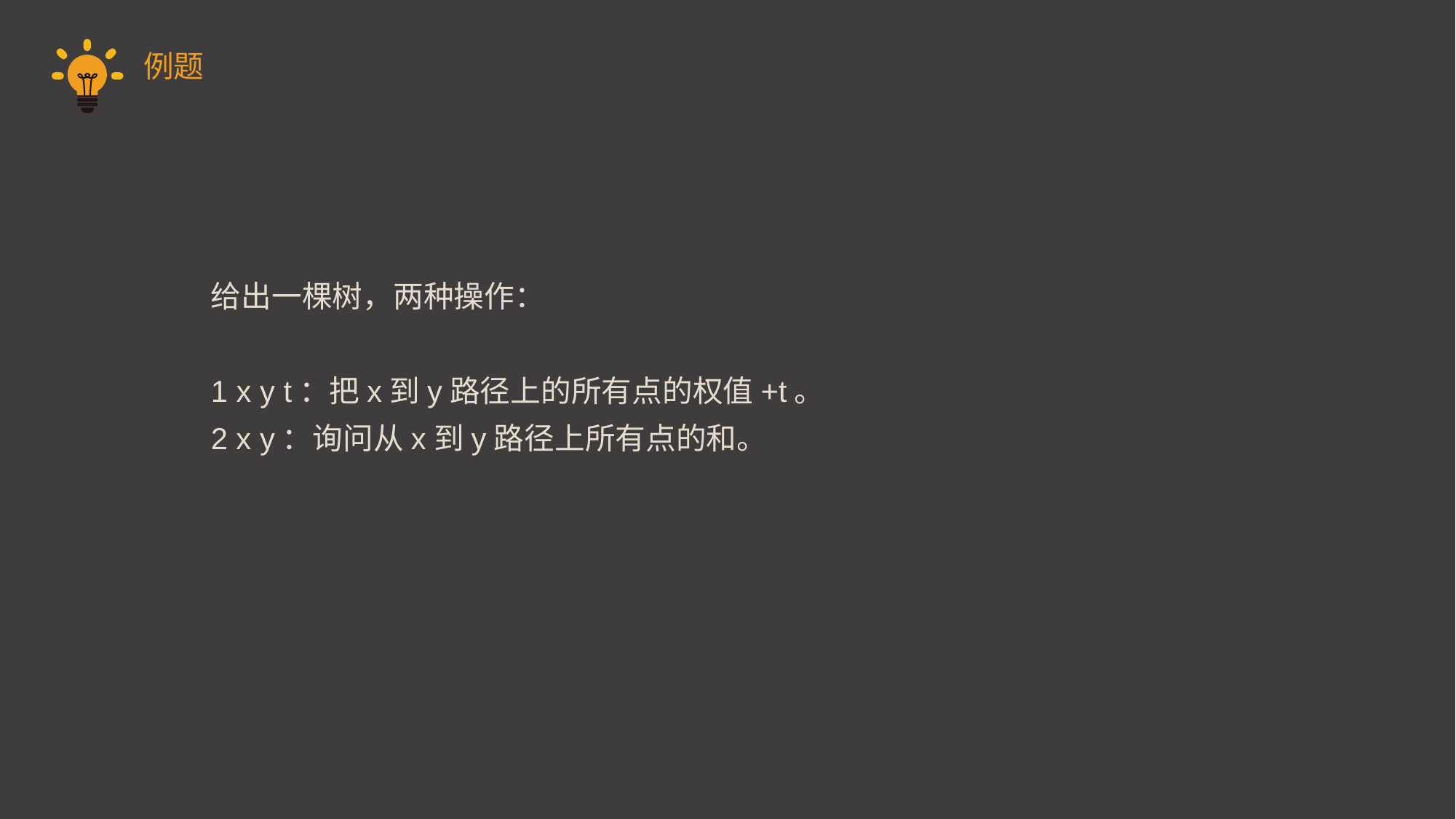

例题
	给出一棵树，两种操作：

	1 x y t：把x到y路径上的所有点的权值+t。
	2 x y：询问从x到y路径上所有点的和。